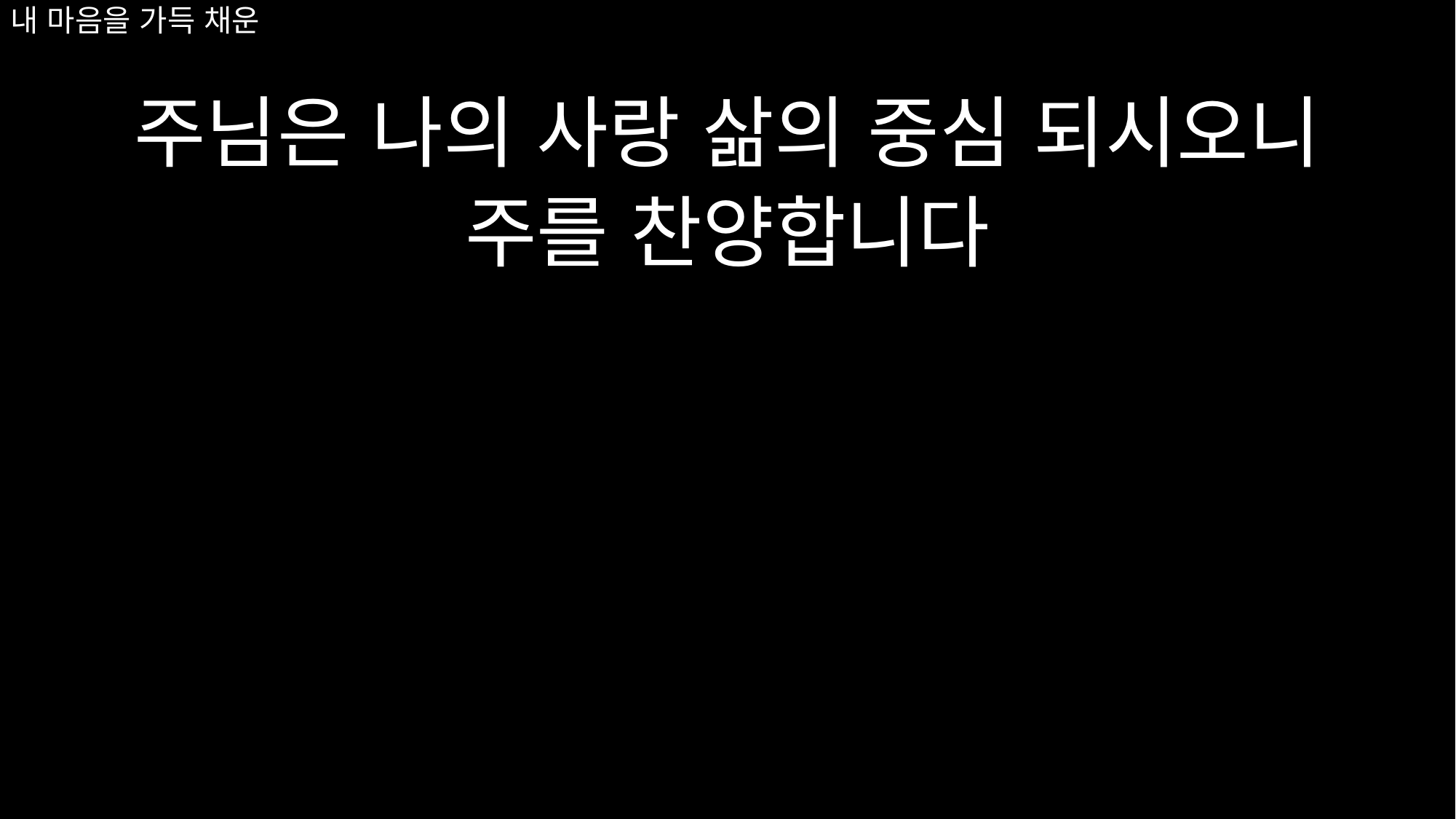

# 내 마음을 가득 채운
주님은 나의 사랑 삶의 중심 되시오니
주를 찬양합니다